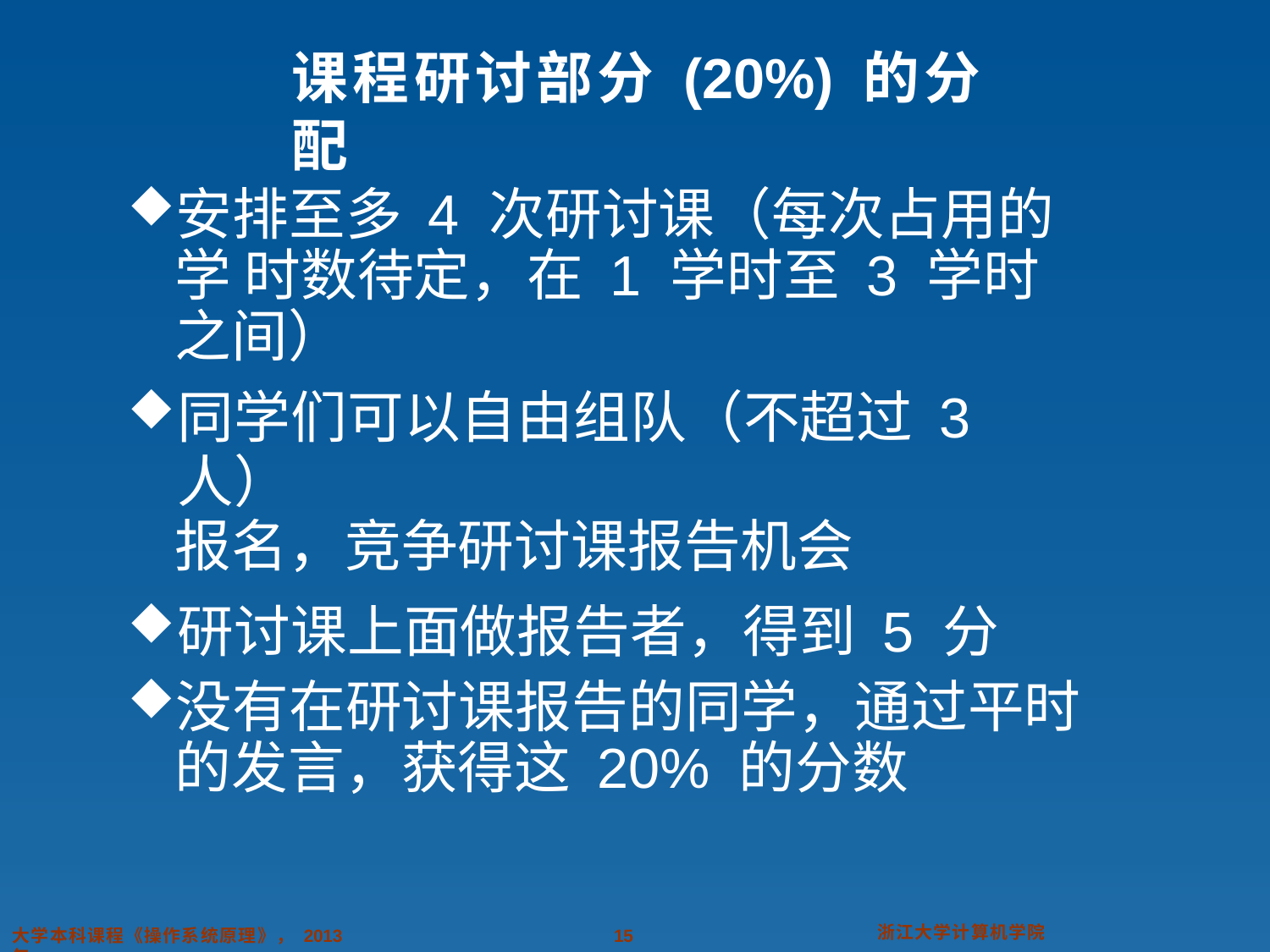

# 课程研讨部分 (20%) 的分配
安排至多 4 次研讨课（每次占用的学 时数待定，在 1 学时至 3 学时之间）
同学们可以自由组队（不超过 3 人）
报名，竞争研讨课报告机会
研讨课上面做报告者，得到 5 分
没有在研讨课报告的同学，通过平时 的发言，获得这 20% 的分数
浙江大学计算机学院
大学本科课程《操作系统原理》， 2013 年
15